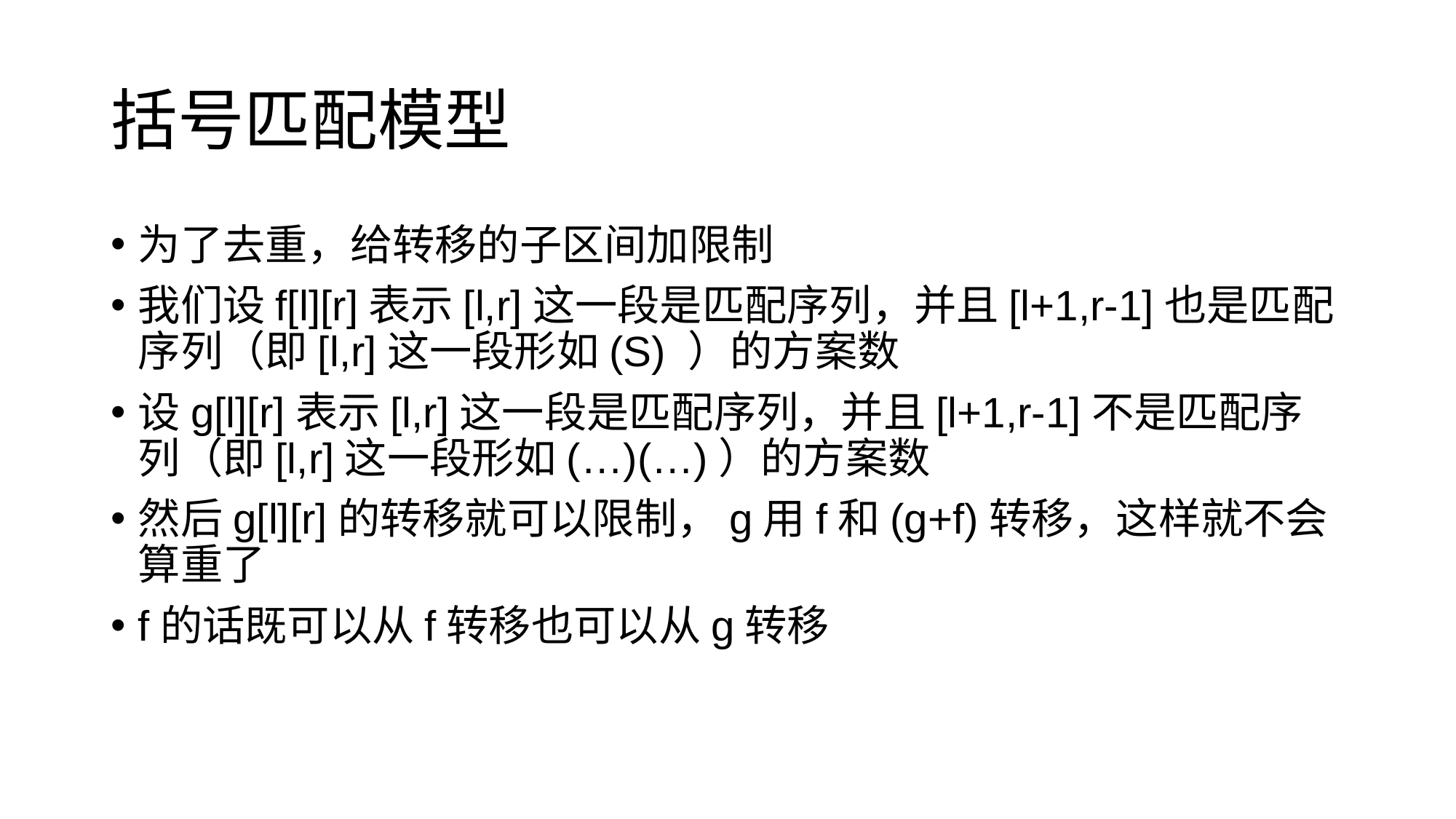

# 括号匹配模型
为了去重，给转移的子区间加限制
我们设f[l][r]表示[l,r]这一段是匹配序列，并且[l+1,r-1]也是匹配序列（即[l,r]这一段形如(S) ）的方案数
设g[l][r]表示[l,r]这一段是匹配序列，并且[l+1,r-1]不是匹配序列（即[l,r]这一段形如(…)(…)）的方案数
然后g[l][r]的转移就可以限制，g用f和(g+f)转移，这样就不会算重了
f的话既可以从f转移也可以从g转移